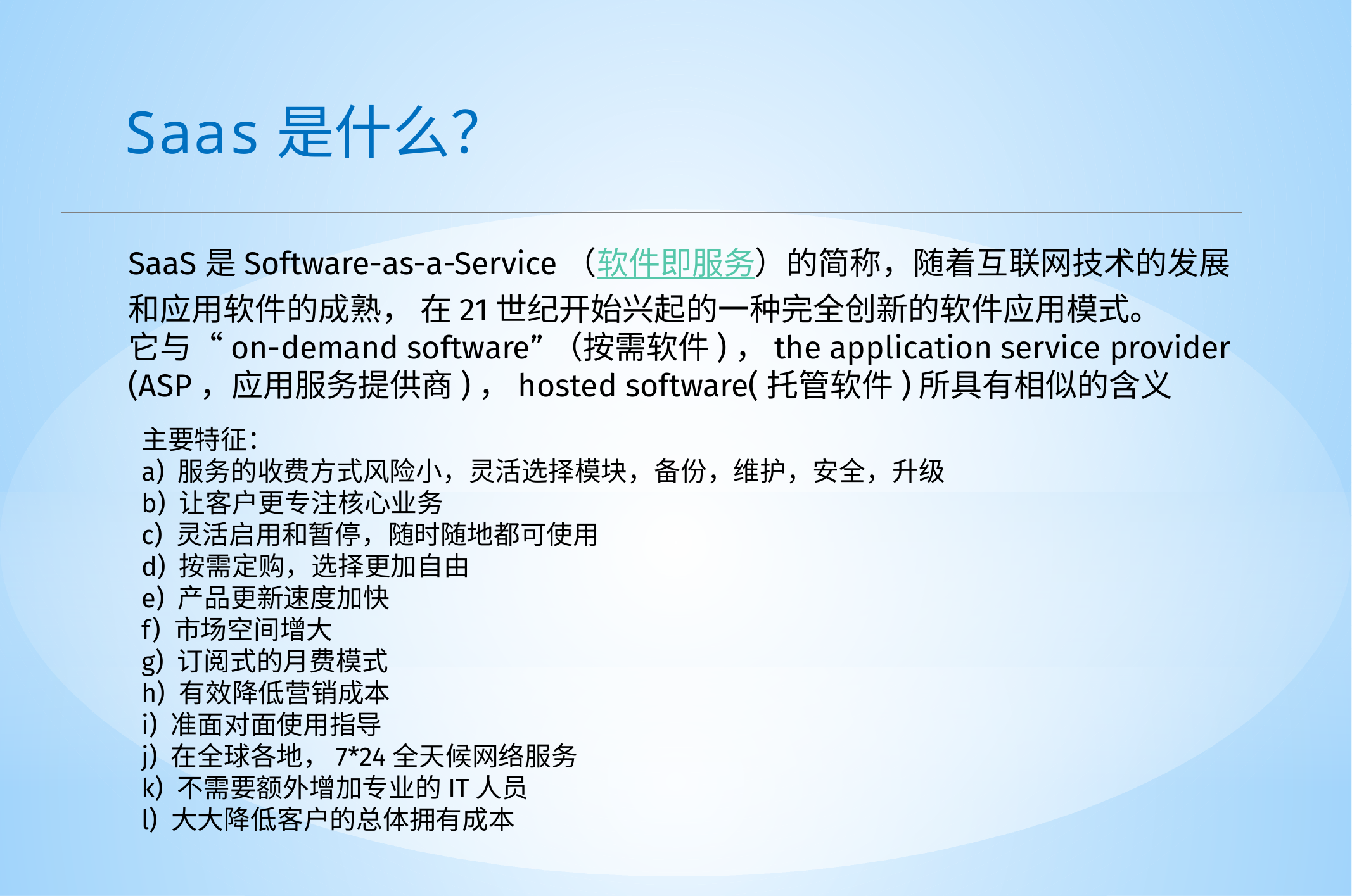

Saas是什么？
SaaS是Software-as-a-Service（软件即服务）的简称，随着互联网技术的发展
和应用软件的成熟， 在21世纪开始兴起的一种完全创新的软件应用模式。
它与“on-demand software”（按需软件)，the application service provider
(ASP，应用服务提供商)，hosted software(托管软件)所具有相似的含义
主要特征：
a) 服务的收费方式风险小，灵活选择模块，备份，维护，安全，升级
b) 让客户更专注核心业务
c) 灵活启用和暂停，随时随地都可使用
d) 按需定购，选择更加自由
e) 产品更新速度加快
f) 市场空间增大
g) 订阅式的月费模式
h) 有效降低营销成本
i) 准面对面使用指导
j) 在全球各地，7*24全天候网络服务
k) 不需要额外增加专业的IT人员
l) 大大降低客户的总体拥有成本